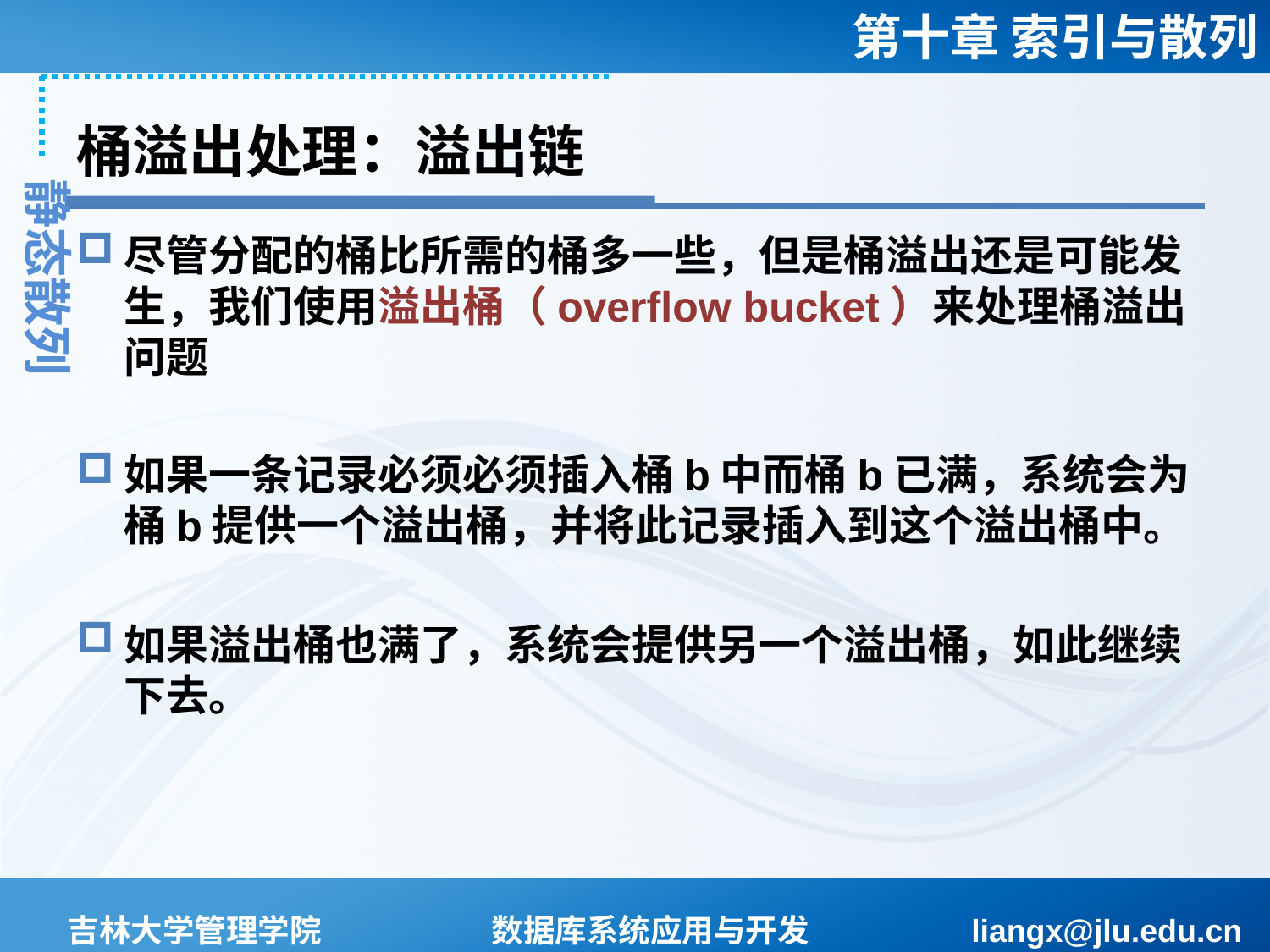

# 桶溢出处理：溢出链
静态散列

尽管分配的桶比所需的桶多一些，但是桶溢出还是可能发生，我们使用溢出桶（overflow bucket）来处理桶溢出问题

如果一条记录必须必须插入桶b中而桶b已满，系统会为桶b提供一个溢出桶，并将此记录插入到这个溢出桶中。

如果溢出桶也满了，系统会提供另一个溢出桶，如此继续下去。